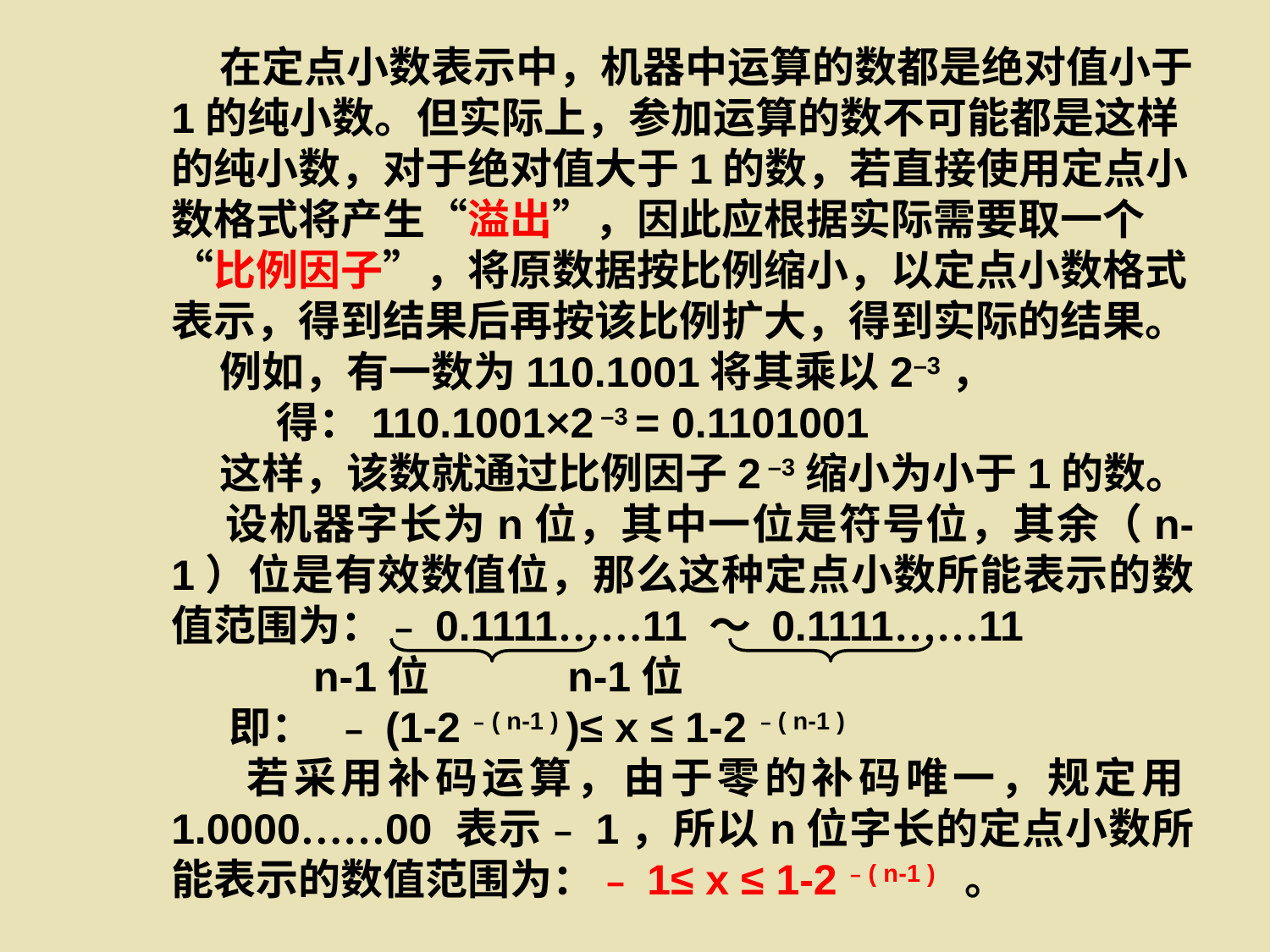

在定点小数表示中，机器中运算的数都是绝对值小于1的纯小数。但实际上，参加运算的数不可能都是这样的纯小数，对于绝对值大于1的数，若直接使用定点小数格式将产生“溢出”，因此应根据实际需要取一个“比例因子”，将原数据按比例缩小，以定点小数格式表示，得到结果后再按该比例扩大，得到实际的结果。
    例如，有一数为110.1001将其乘以2–3，
          得：110.1001×2 –3 = 0.1101001
    这样，该数就通过比例因子2 –3缩小为小于1的数。
    设机器字长为n位，其中一位是符号位，其余（n-1）位是有效数值位，那么这种定点小数所能表示的数值范围为：﹣0.1111……11 ～ 0.1111……11
            n-1位       　  n-1位
     即：  ﹣(1-2 ﹣( n-1 ) )≤ x ≤ 1-2 ﹣( n-1 )
　  若采用补码运算，由于零的补码唯一，规定用1.0000……00 表示﹣1，所以n位字长的定点小数所能表示的数值范围为：﹣1≤ x ≤ 1-2 ﹣( n-1 )  。